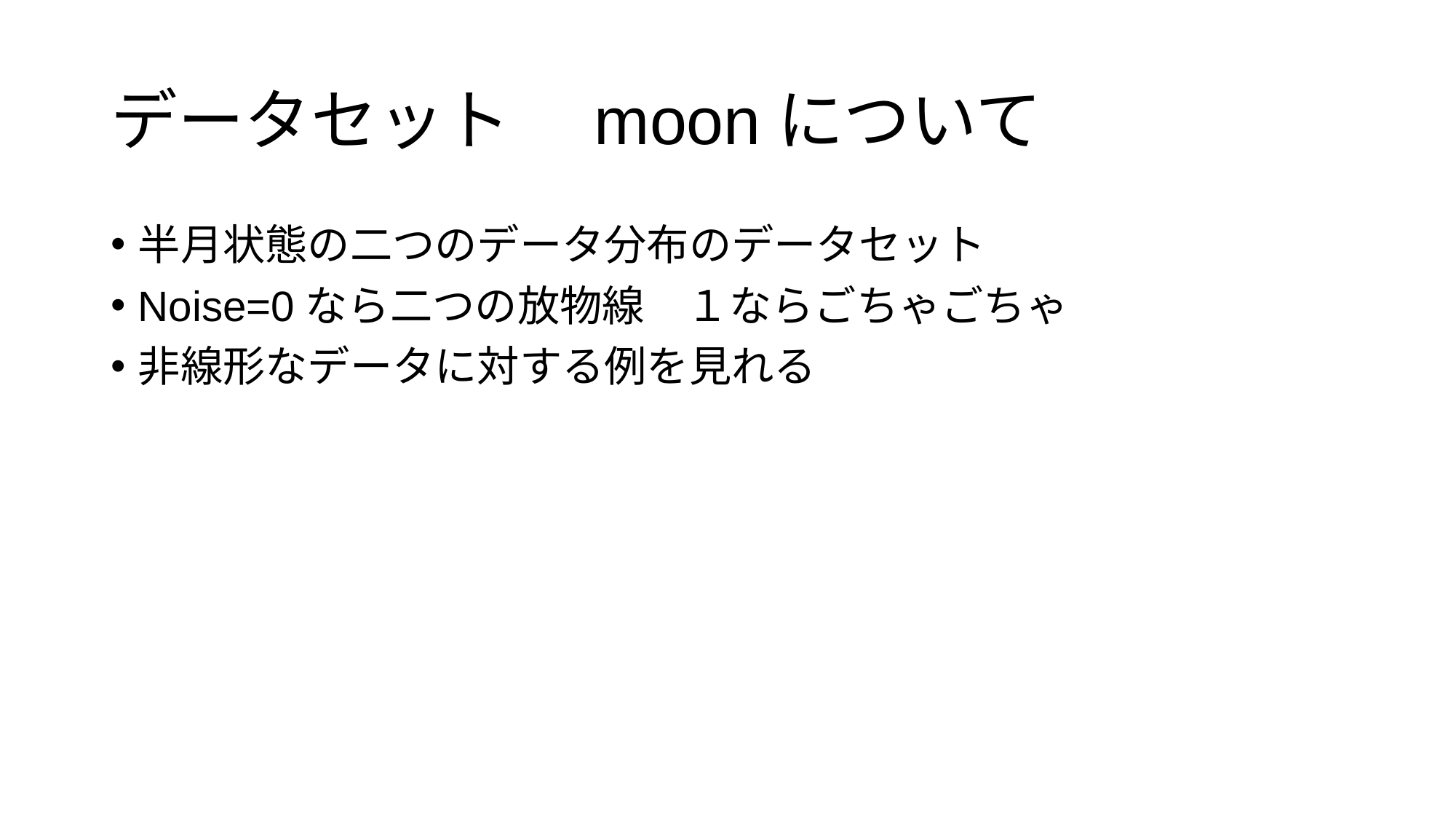

# データセット　moonについて
半月状態の二つのデータ分布のデータセット
Noise=0なら二つの放物線　１ならごちゃごちゃ
非線形なデータに対する例を見れる